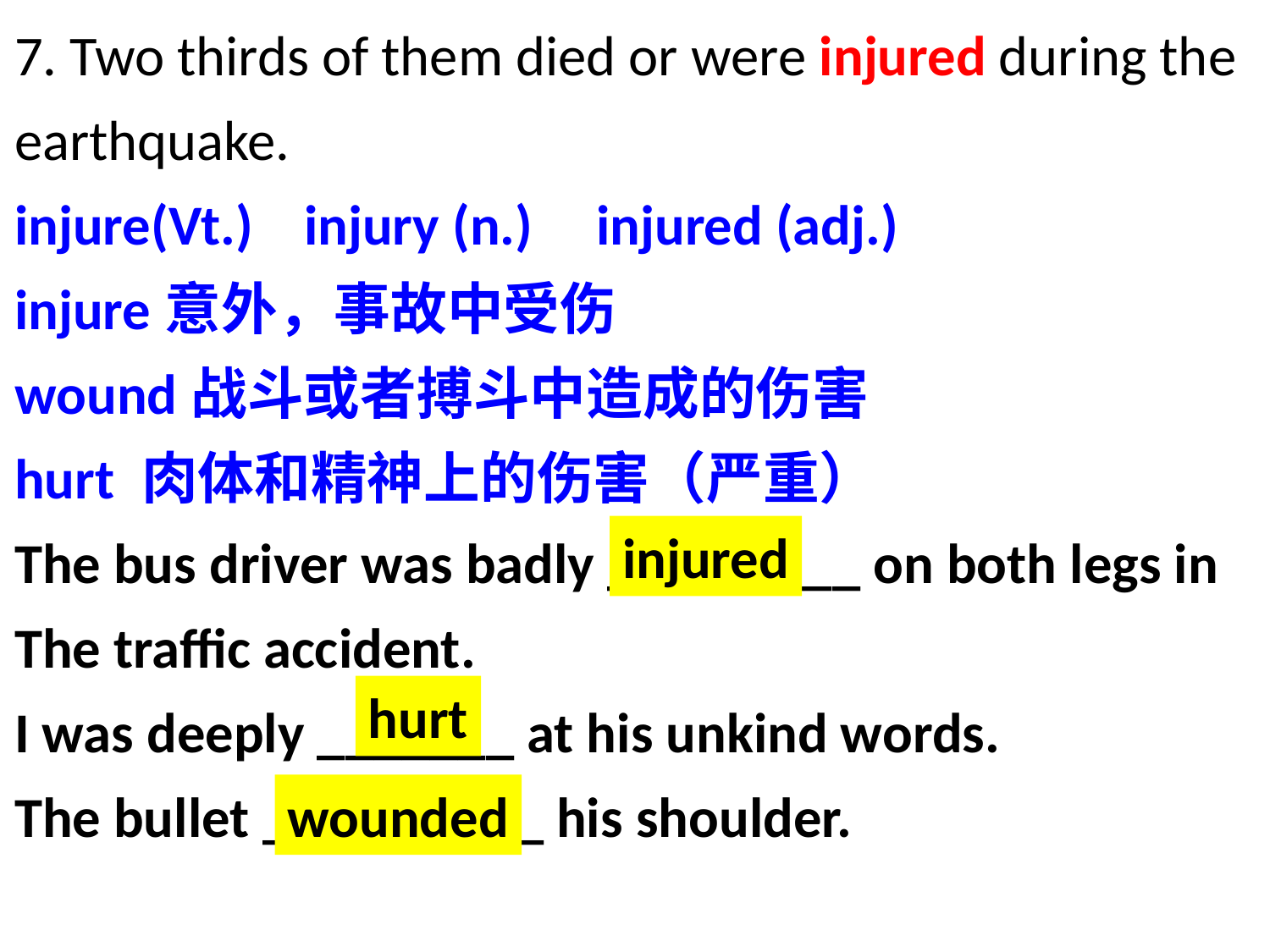

7. Two thirds of them died or were injured during the
earthquake.
injure(Vt.)    injury (n.)     injured (adj.)
injure意外，事故中受伤
wound战斗或者搏斗中造成的伤害
hurt	肉体和精神上的伤害（严重）
The bus driver was badly _________ on both legs in
The traffic accident.
I was deeply _______ at his unkind words.
The bullet __________ his shoulder.
injured
hurt
wounded